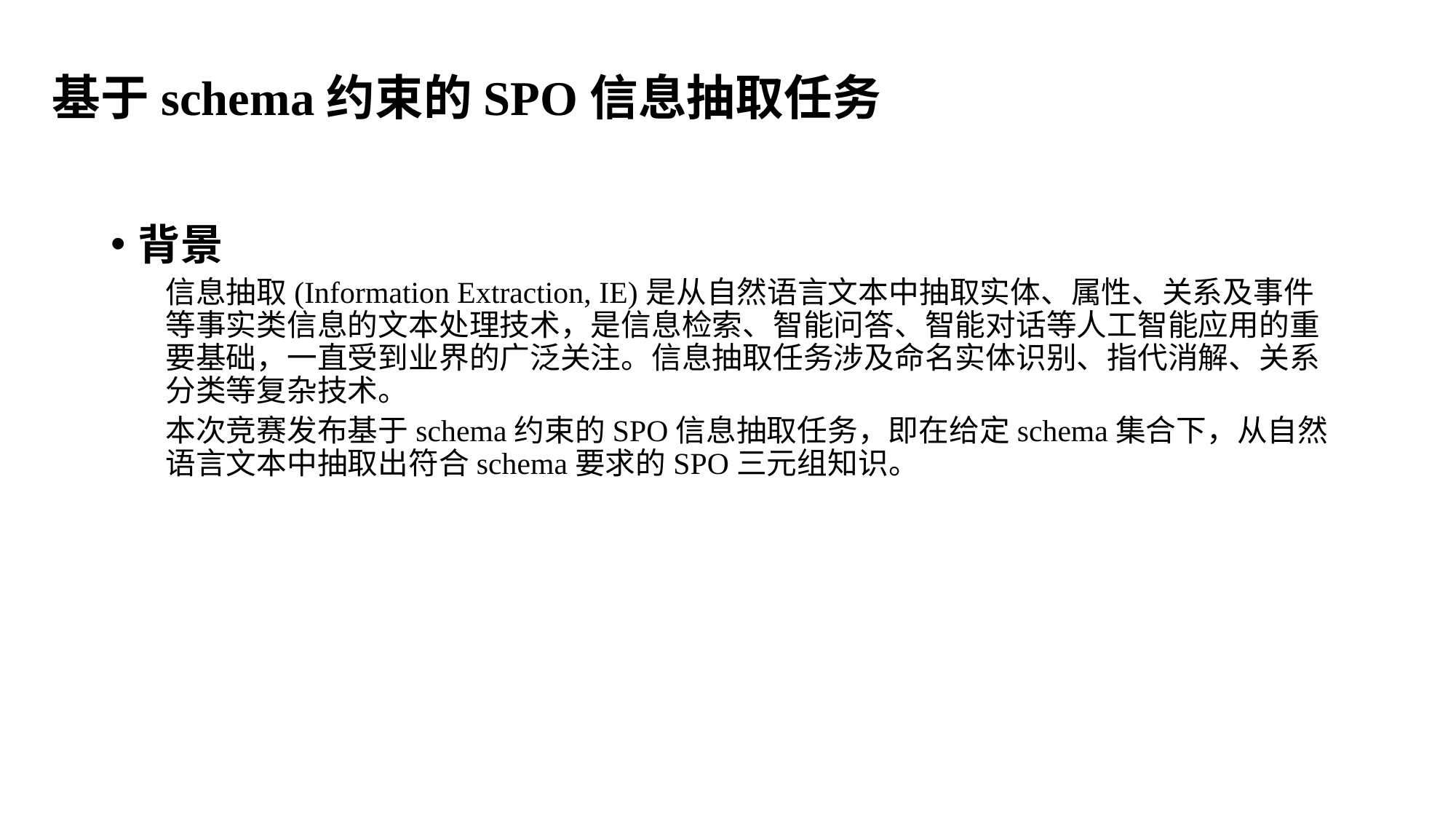

# 基于schema约束的SPO信息抽取任务
背景
信息抽取(Information Extraction, IE)是从自然语言文本中抽取实体、属性、关系及事件等事实类信息的文本处理技术，是信息检索、智能问答、智能对话等人工智能应用的重要基础，一直受到业界的广泛关注。信息抽取任务涉及命名实体识别、指代消解、关系分类等复杂技术。
本次竞赛发布基于schema约束的SPO信息抽取任务，即在给定schema集合下，从自然语言文本中抽取出符合schema要求的SPO三元组知识。